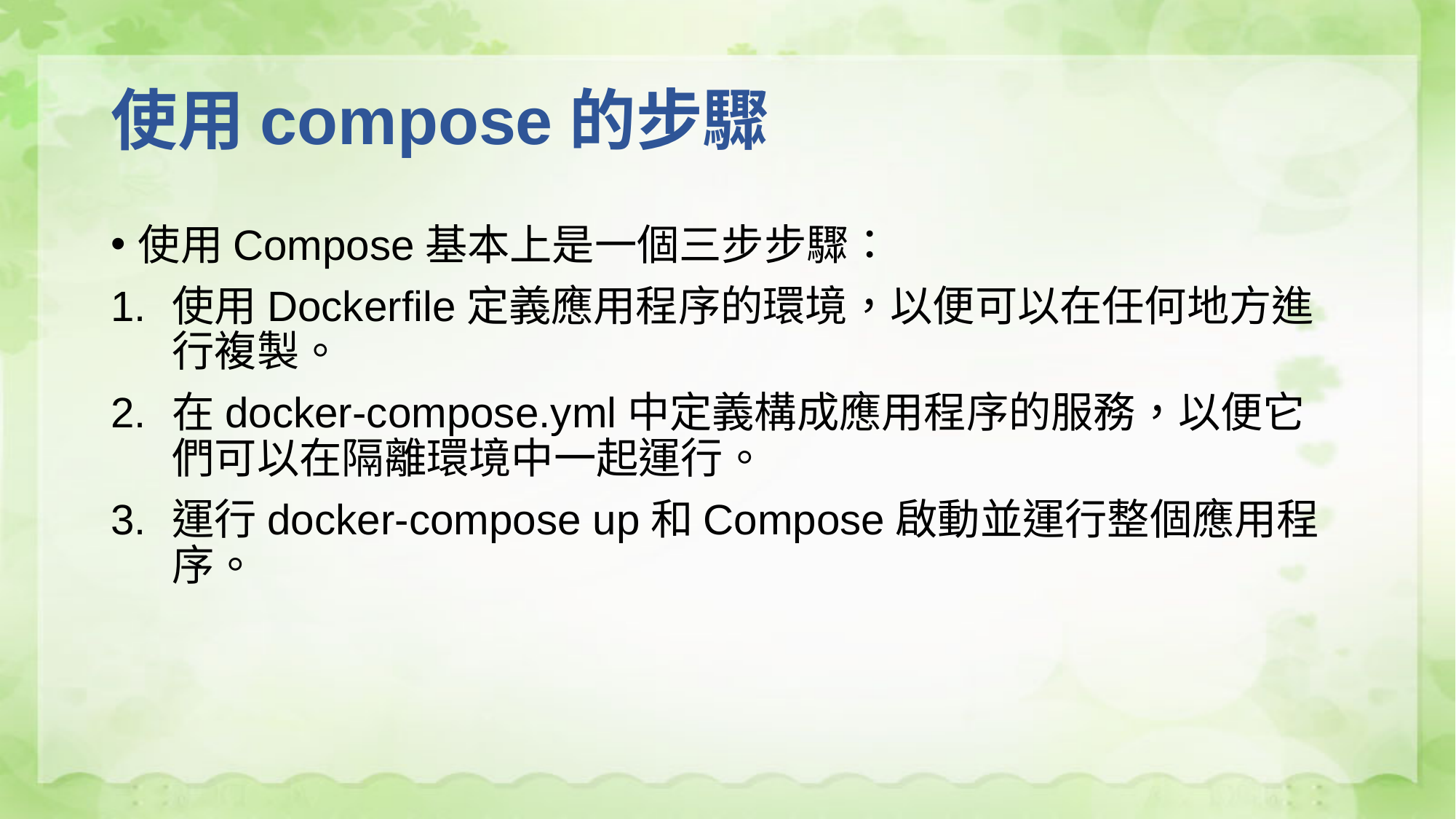

# 使用compose的步驟
使用Compose基本上是一個三步步驟：
使用Dockerfile定義應用程序的環境，以便可以在任何地方進行複製。
在docker-compose.yml中定義構成應用程序的服務，以便它們可以在隔離環境中一起運行。
運行docker-compose up和Compose啟動並運行整個應用程序。